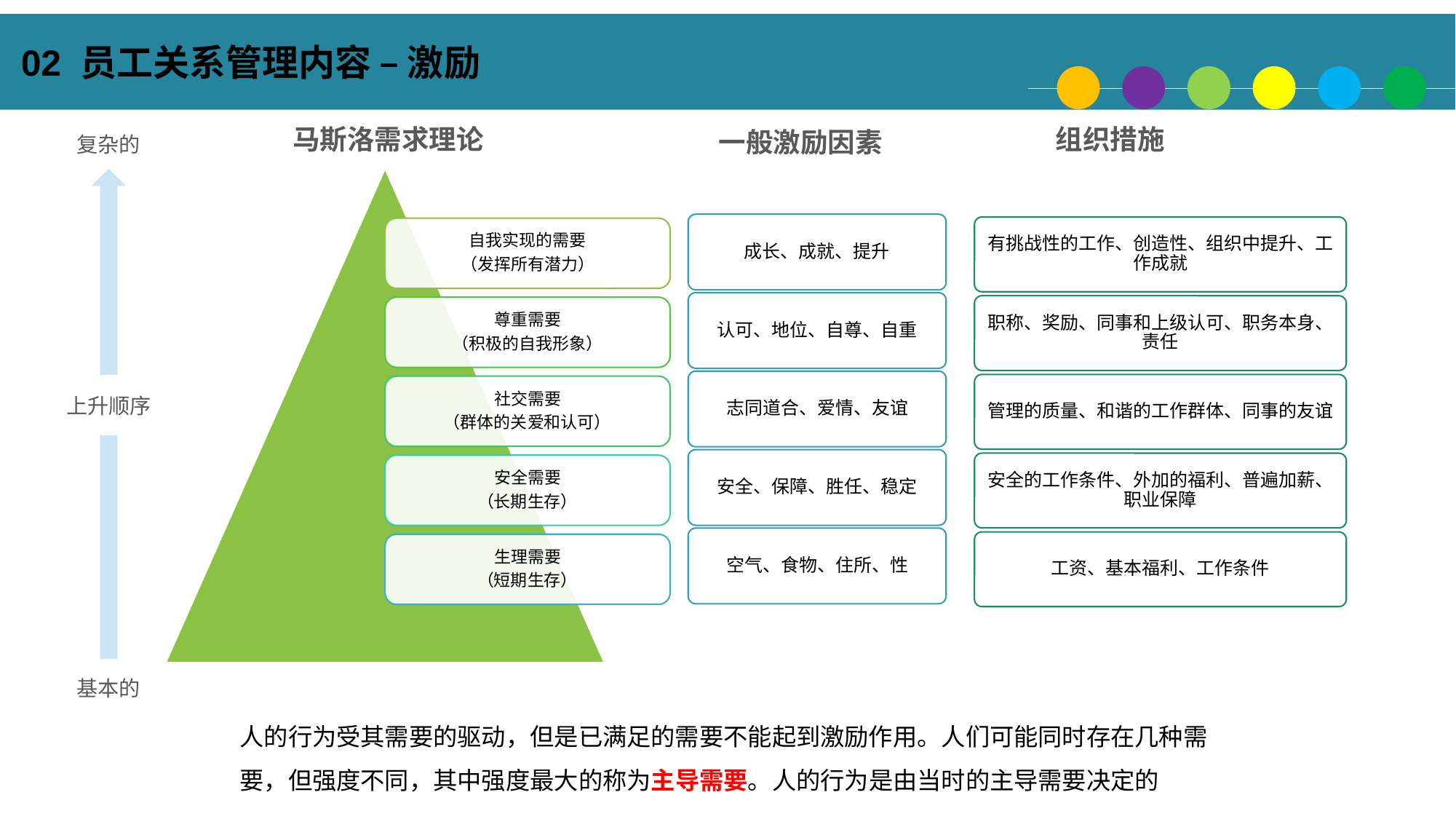

02 员工关系管理内容 – 激励

马斯洛需求理论
组织措施
一般激励因素
复杂的

自我实现的需要
（发挥所有潜力）
尊重需要
（积极的自我形象）
社交需要
（群体的关爱和认可）
安全需要
（长期生存）
生理需要
（短期生存）
成长、成就、提升
认可、地位、自尊、自重
志同道合、爱情、友谊
安全、保障、胜任、稳定
空气、食物、住所、性
有挑战性的工作、创造性、组织中提升、工作成就
职称、奖励、同事和上级认可、职务本身、责任
管理的质量、和谐的工作群体、同事的友谊
安全的工作条件、外加的福利、普遍加薪、职业保障
工资、基本福利、工作条件
上升顺序
基本的
人的行为受其需要的驱动，但是已满足的需要不能起到激励作用。人们可能同时存在几种需要，但强度不同，其中强度最大的称为主导需要。人的行为是由当时的主导需要决定的
20